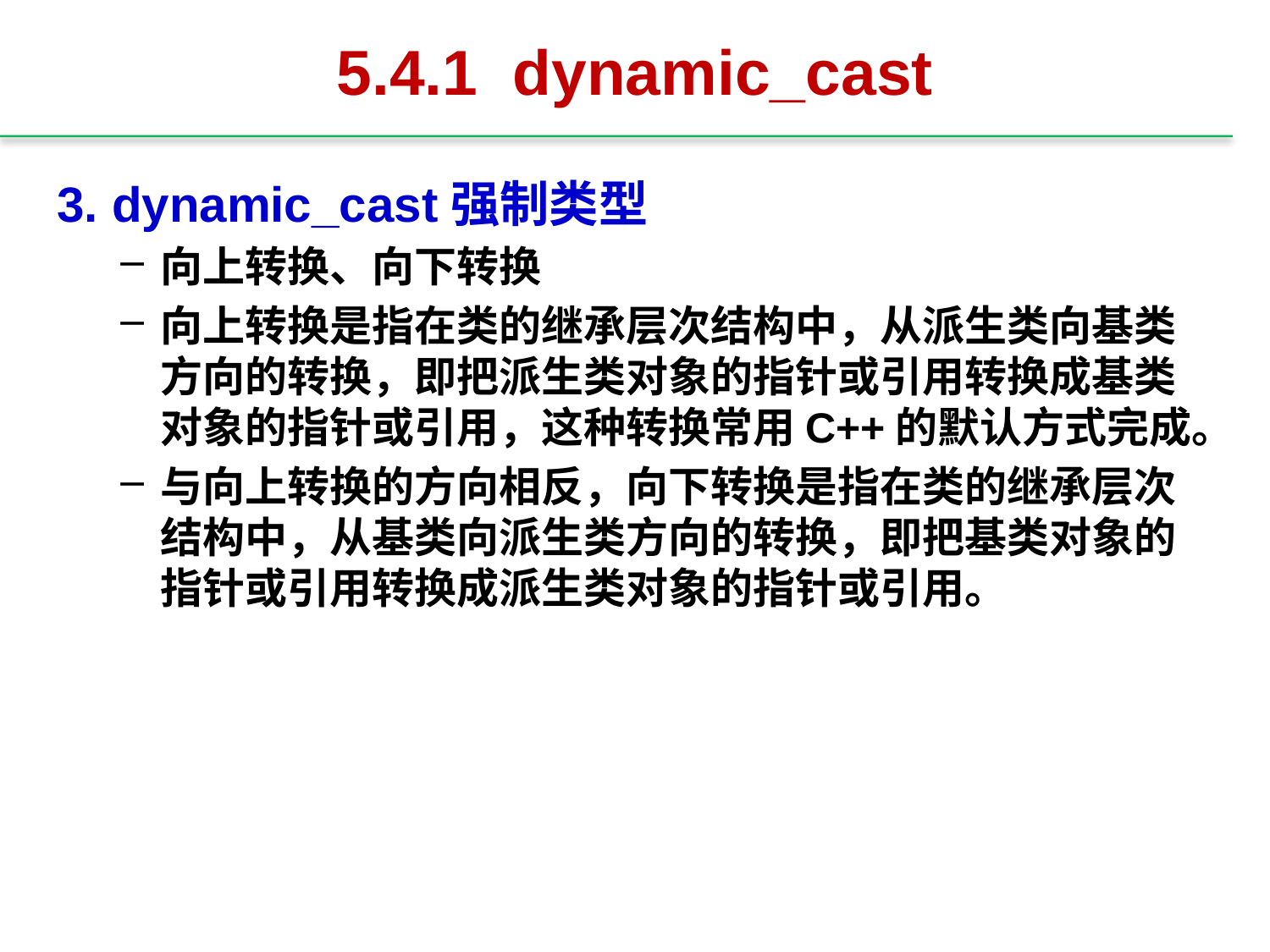

# 5.4.1  dynamic_cast
3. dynamic_cast强制类型
向上转换、向下转换
向上转换是指在类的继承层次结构中，从派生类向基类方向的转换，即把派生类对象的指针或引用转换成基类对象的指针或引用，这种转换常用C++的默认方式完成。
与向上转换的方向相反，向下转换是指在类的继承层次结构中，从基类向派生类方向的转换，即把基类对象的指针或引用转换成派生类对象的指针或引用。